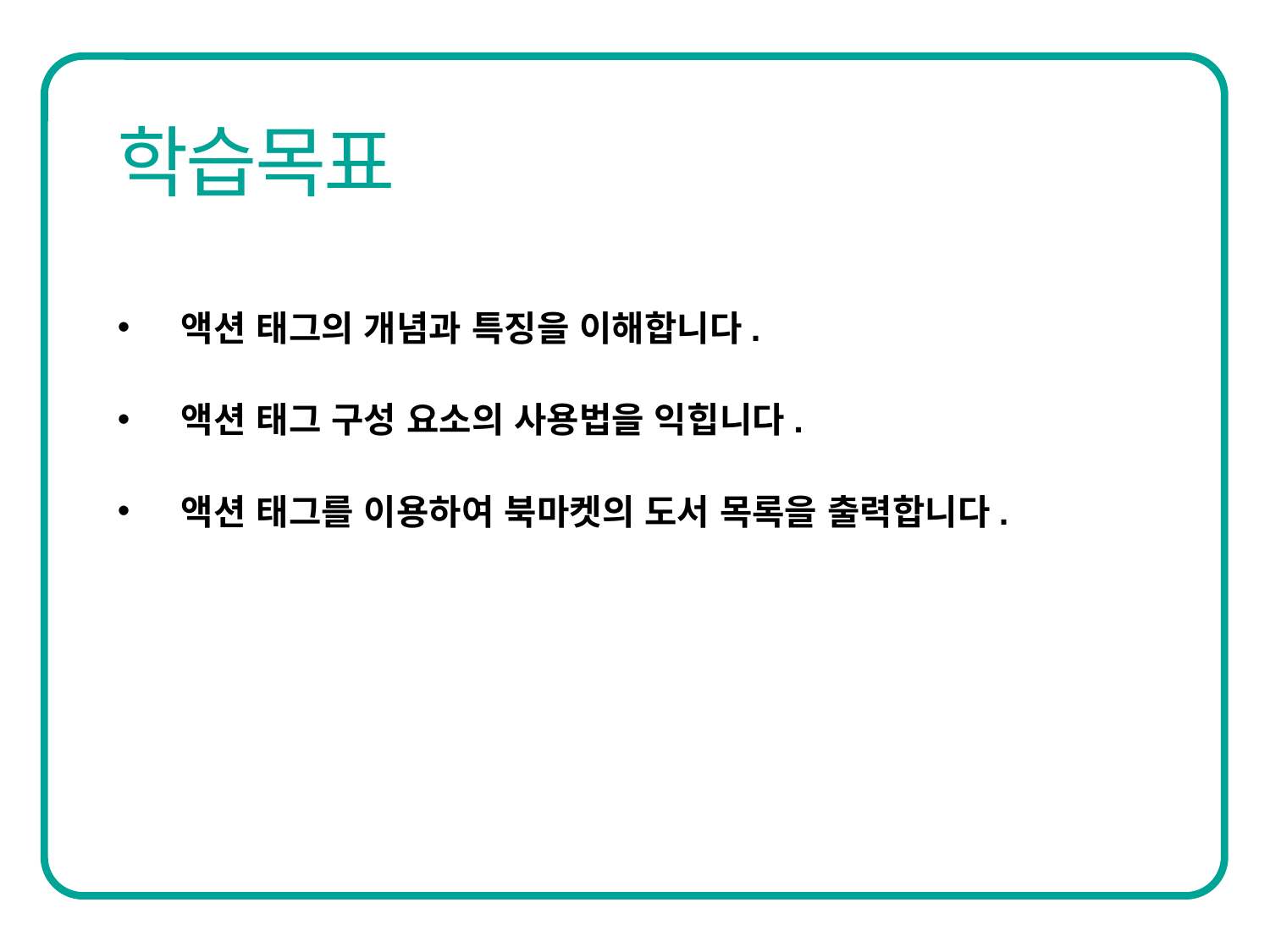

액션 태그의 개념과 특징을 이해합니다.
액션 태그 구성 요소의 사용법을 익힙니다.
액션 태그를 이용하여 북마켓의 도서 목록을 출력합니다.